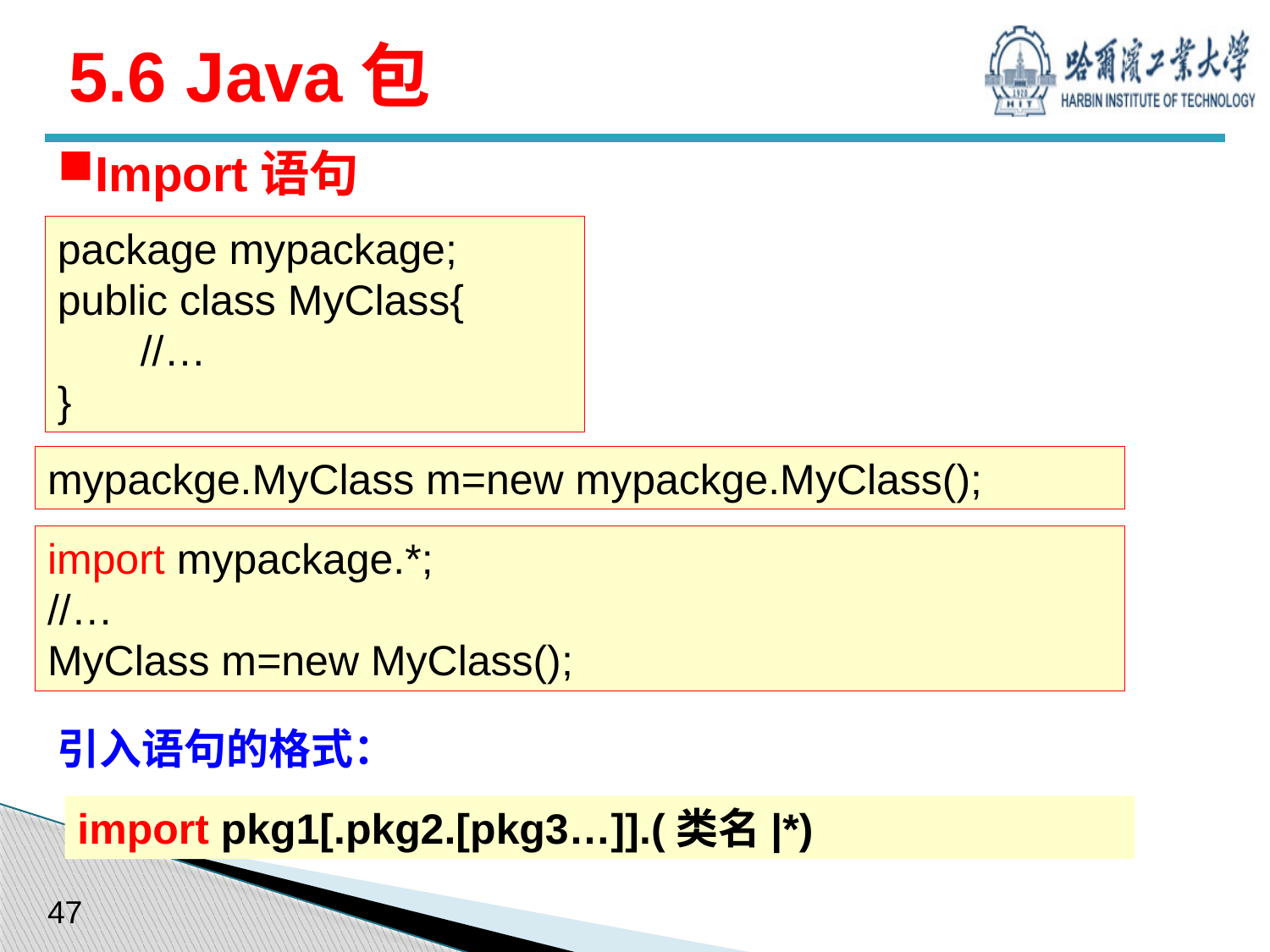

# 5.6 Java包
Import语句
package mypackage;
public class MyClass{
       //…
}
mypackge.MyClass m=new mypackge.MyClass();
import mypackage.*;
//…
MyClass m=new MyClass();
引入语句的格式：
import pkg1[.pkg2.[pkg3…]].(类名|*)